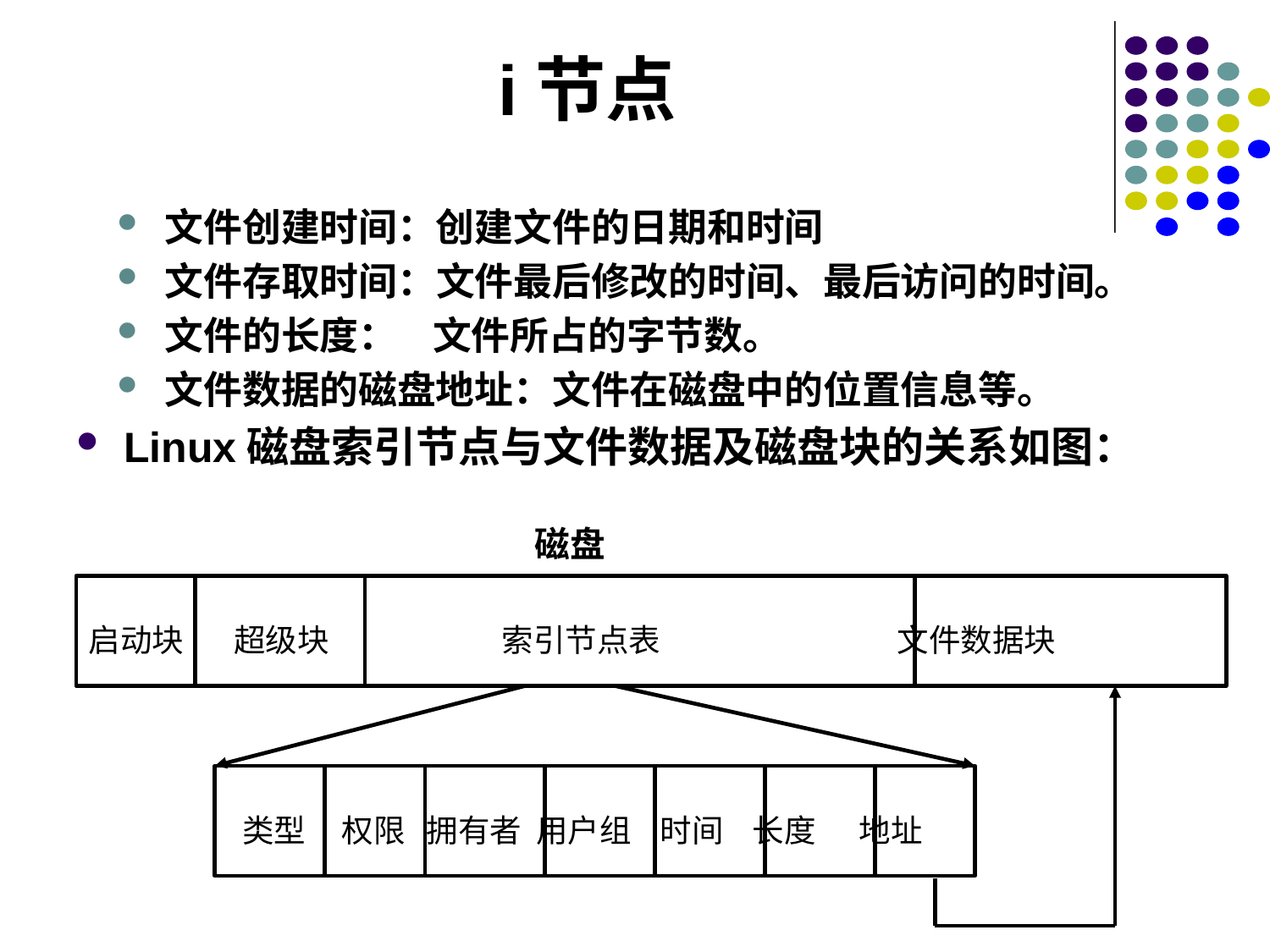

# i节点
文件创建时间：创建文件的日期和时间
文件存取时间：文件最后修改的时间、最后访问的时间。
文件的长度：    文件所占的字节数。
文件数据的磁盘地址：文件在磁盘中的位置信息等。
Linux磁盘索引节点与文件数据及磁盘块的关系如图：
磁盘

启动块       超级块                        索引节点表                                 文件数据块

 类型     权限   拥有者  用户组    时间    长度      地址